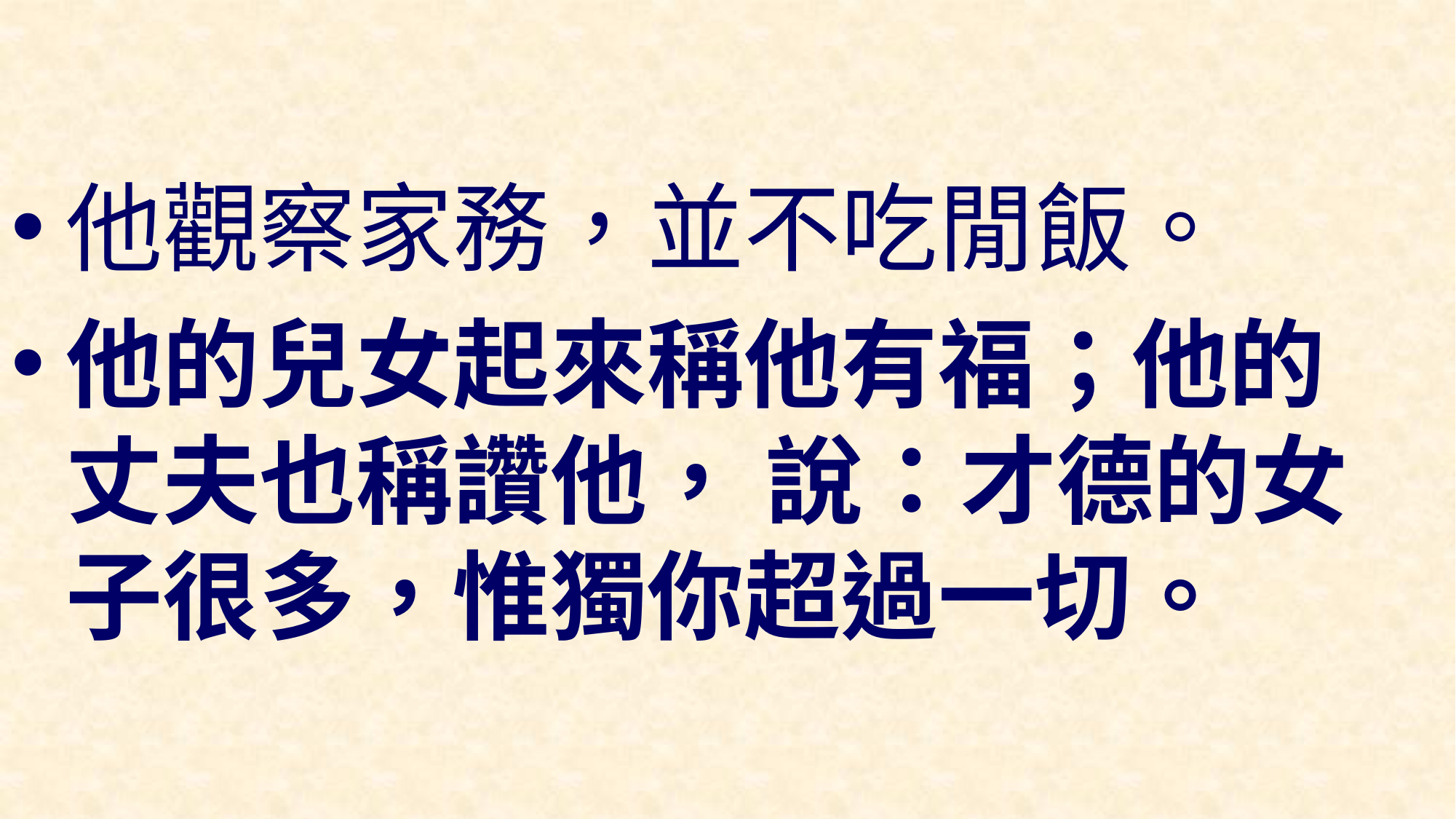

他觀察家務，並不吃閒飯。
他的兒女起來稱他有福；他的丈夫也稱讚他， 說：才德的女子很多，惟獨你超過一切。